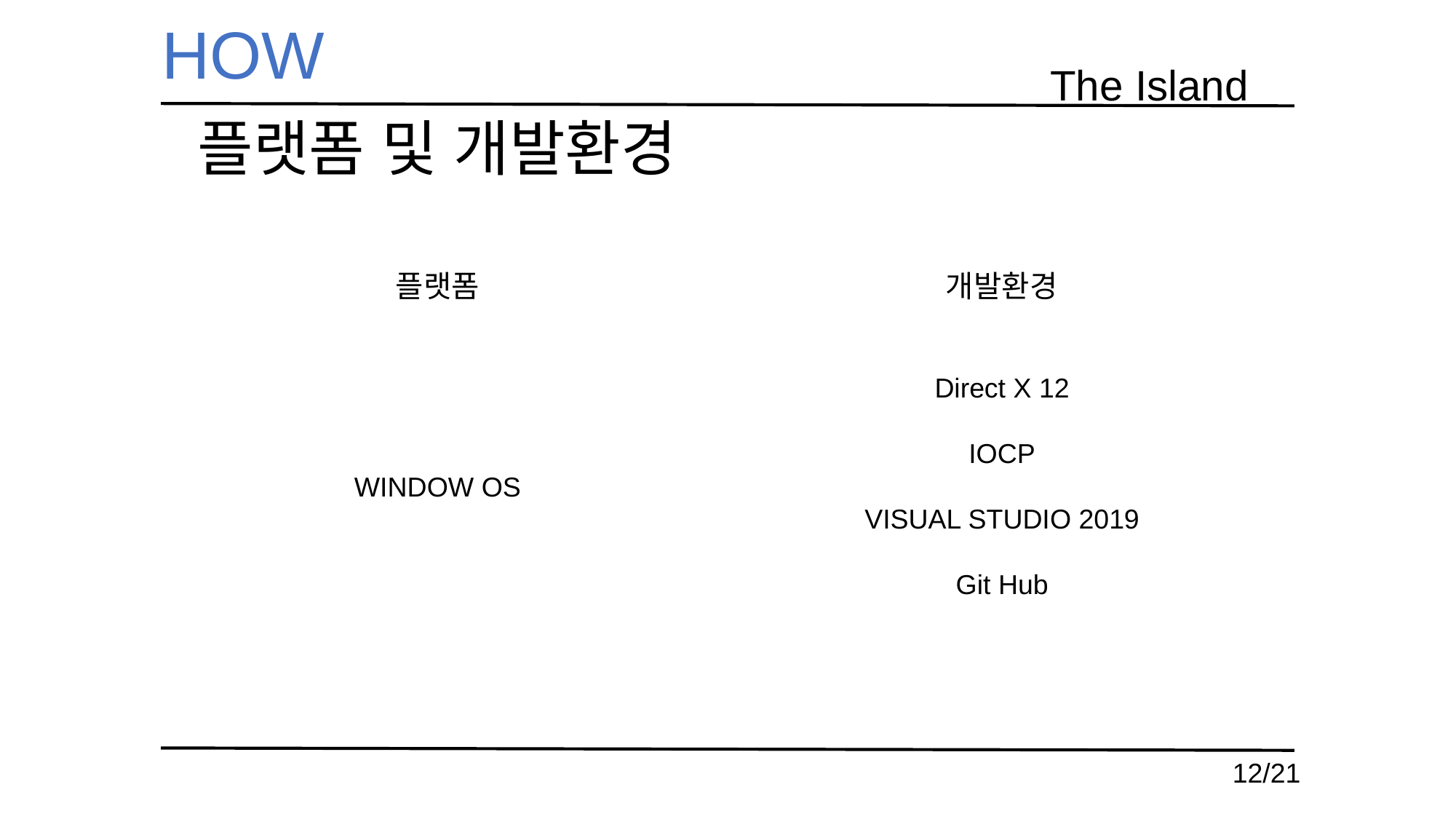

HOW
The Island
플랫폼 및 개발환경
플랫폼
개발환경
Direct X 12

IOCP

VISUAL STUDIO 2019

Git Hub
WINDOW OS
12/21